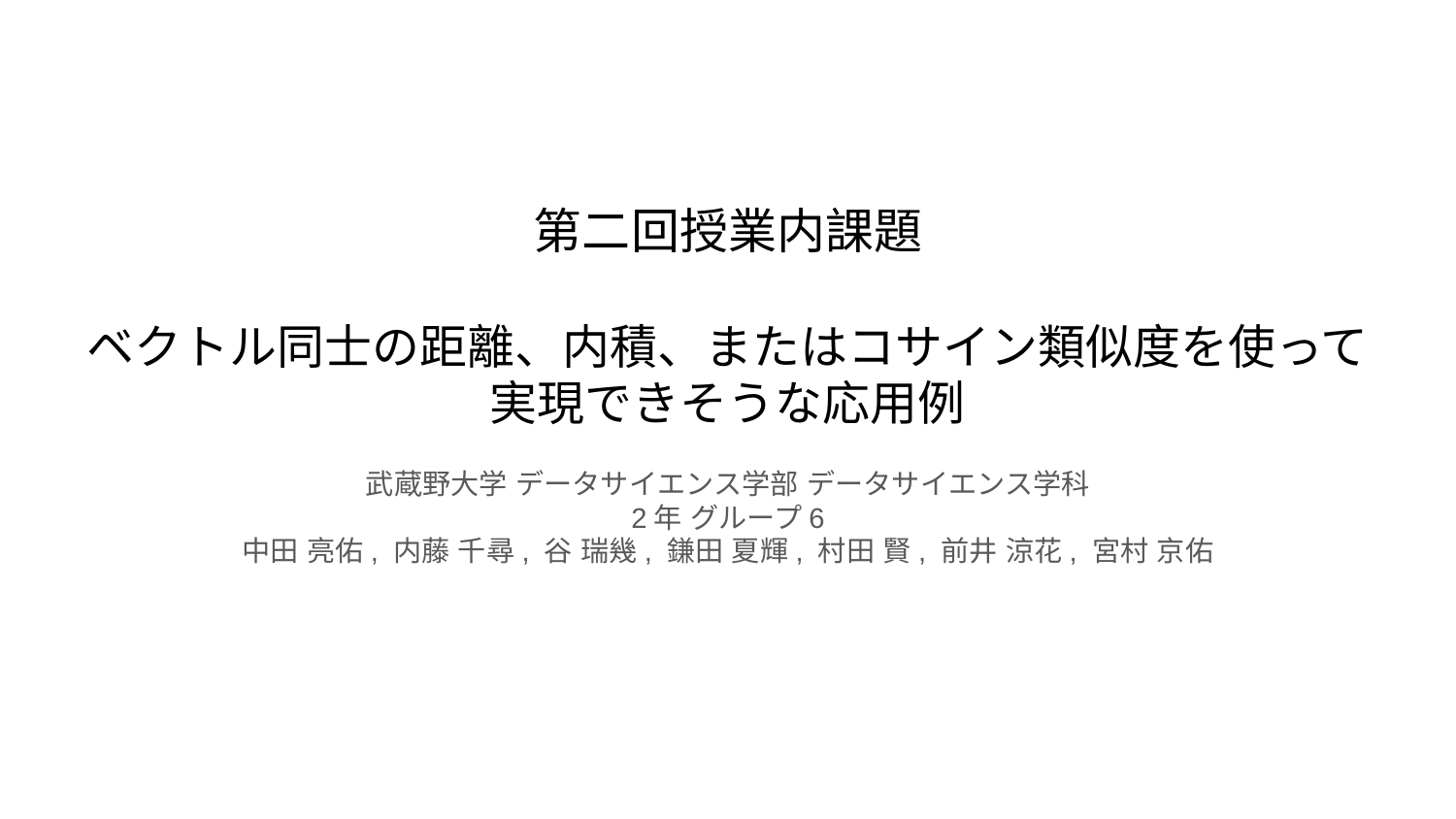

# 第二回授業内課題

ベクトル同士の距離、内積、またはコサイン類似度を使って
実現できそうな応用例
武蔵野大学 データサイエンス学部 データサイエンス学科
2年 グループ6
中田 亮佑, 内藤 千尋, 谷 瑞幾, 鎌田 夏輝, 村田 賢, 前井 涼花, 宮村 京佑